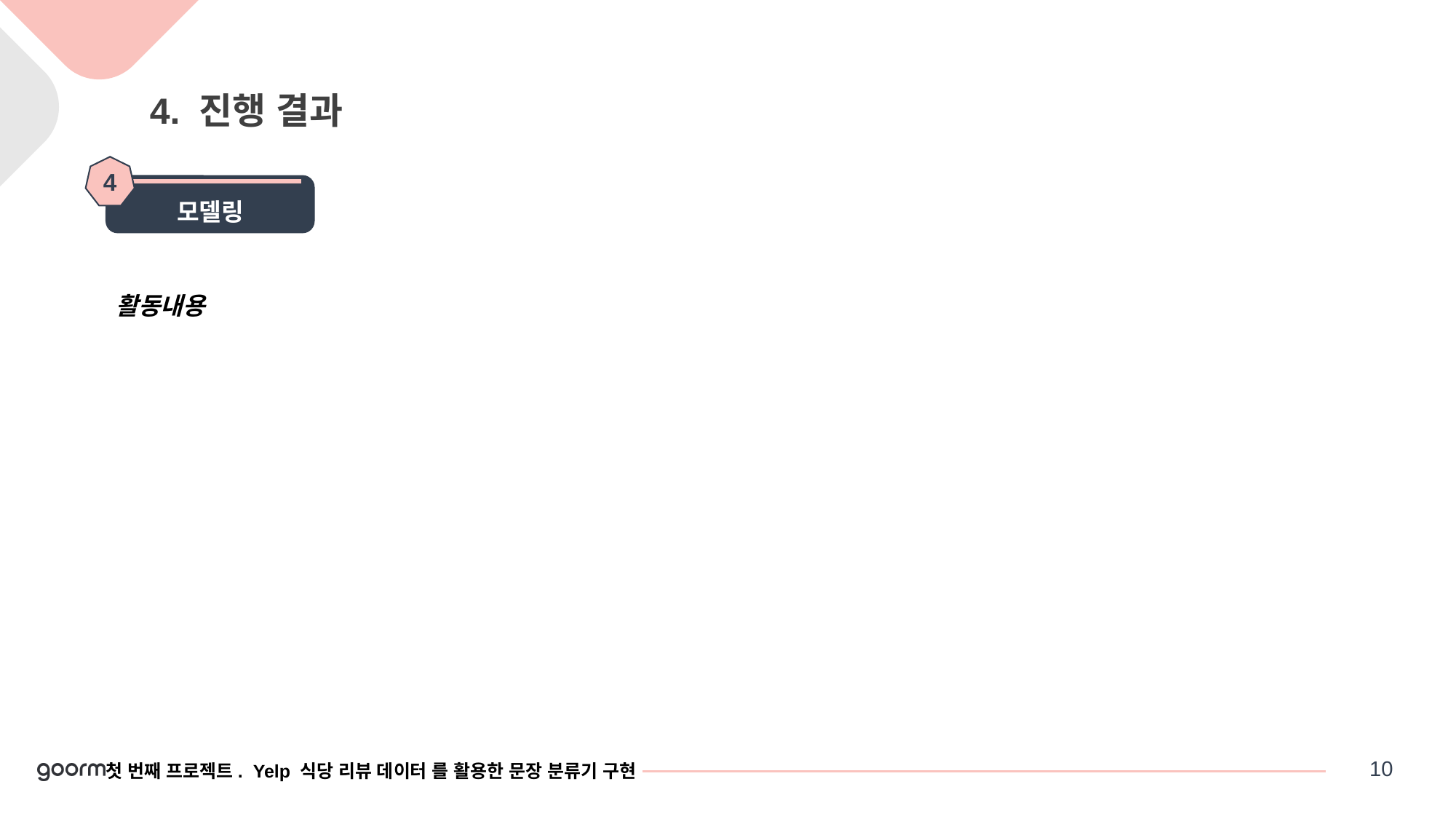

4. 진행 결과
4

모델링
활동내용
10